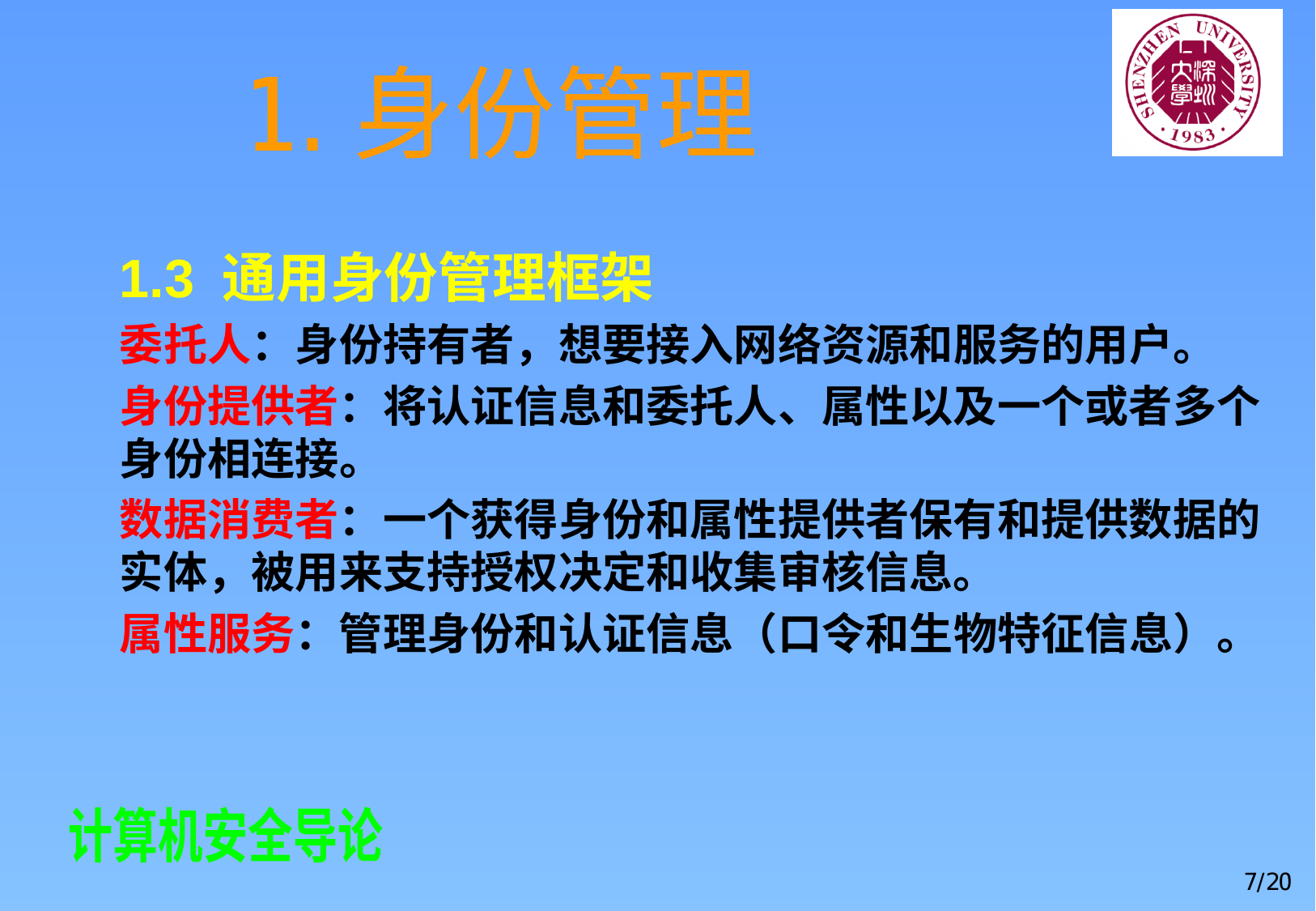

# 1.身份管理
1.3 通用身份管理框架
委托人：身份持有者，想要接入网络资源和服务的用户。
身份提供者：将认证信息和委托人、属性以及一个或者多个身份相连接。
数据消费者：一个获得身份和属性提供者保有和提供数据的实体，被用来支持授权决定和收集审核信息。
属性服务：管理身份和认证信息（口令和生物特征信息）。
7/20